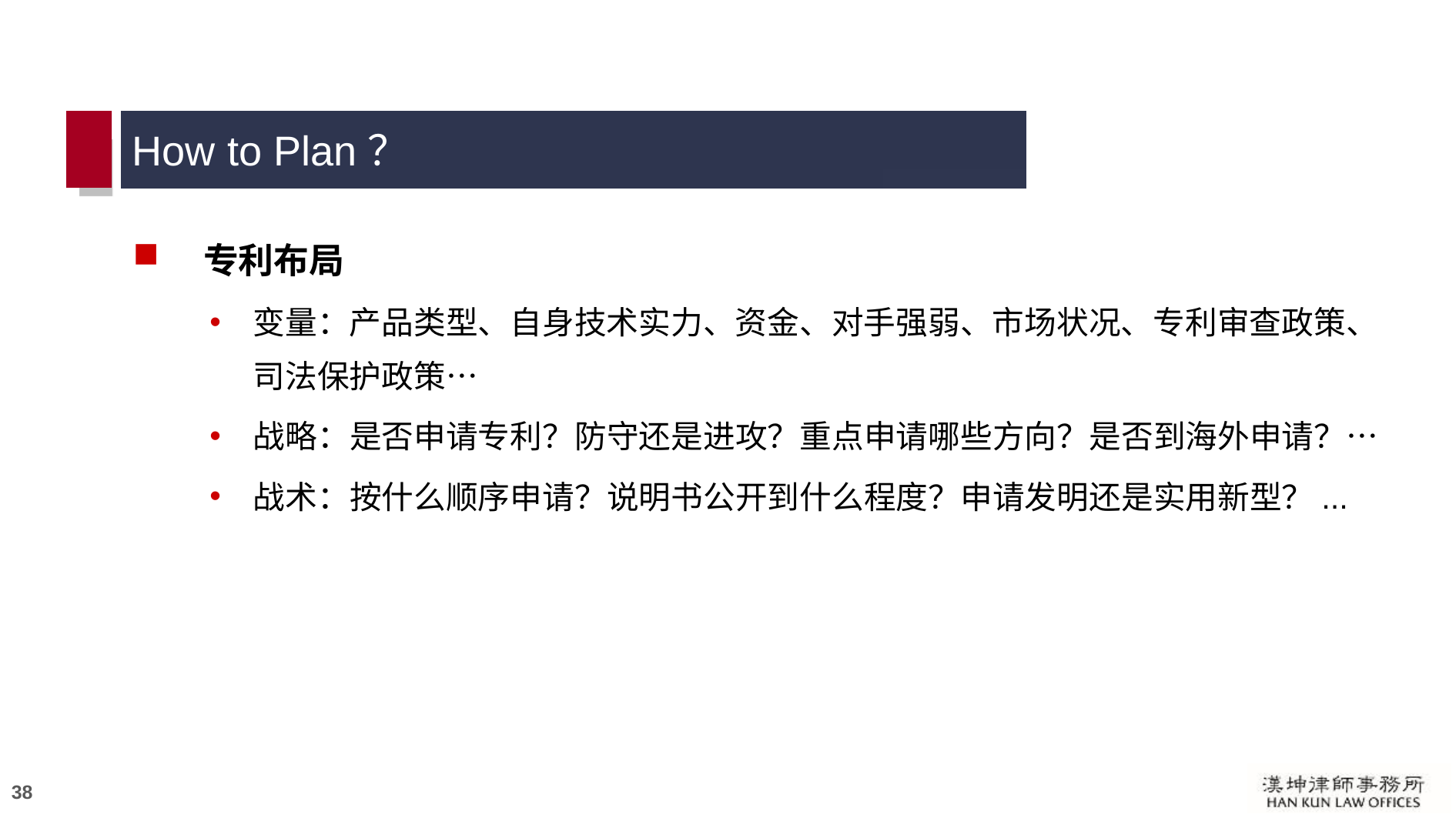

# How to Plan？
专利布局
变量：产品类型、自身技术实力、资金、对手强弱、市场状况、专利审查政策、司法保护政策…
战略：是否申请专利？防守还是进攻？重点申请哪些方向？是否到海外申请？…
战术：按什么顺序申请？说明书公开到什么程度？申请发明还是实用新型？...